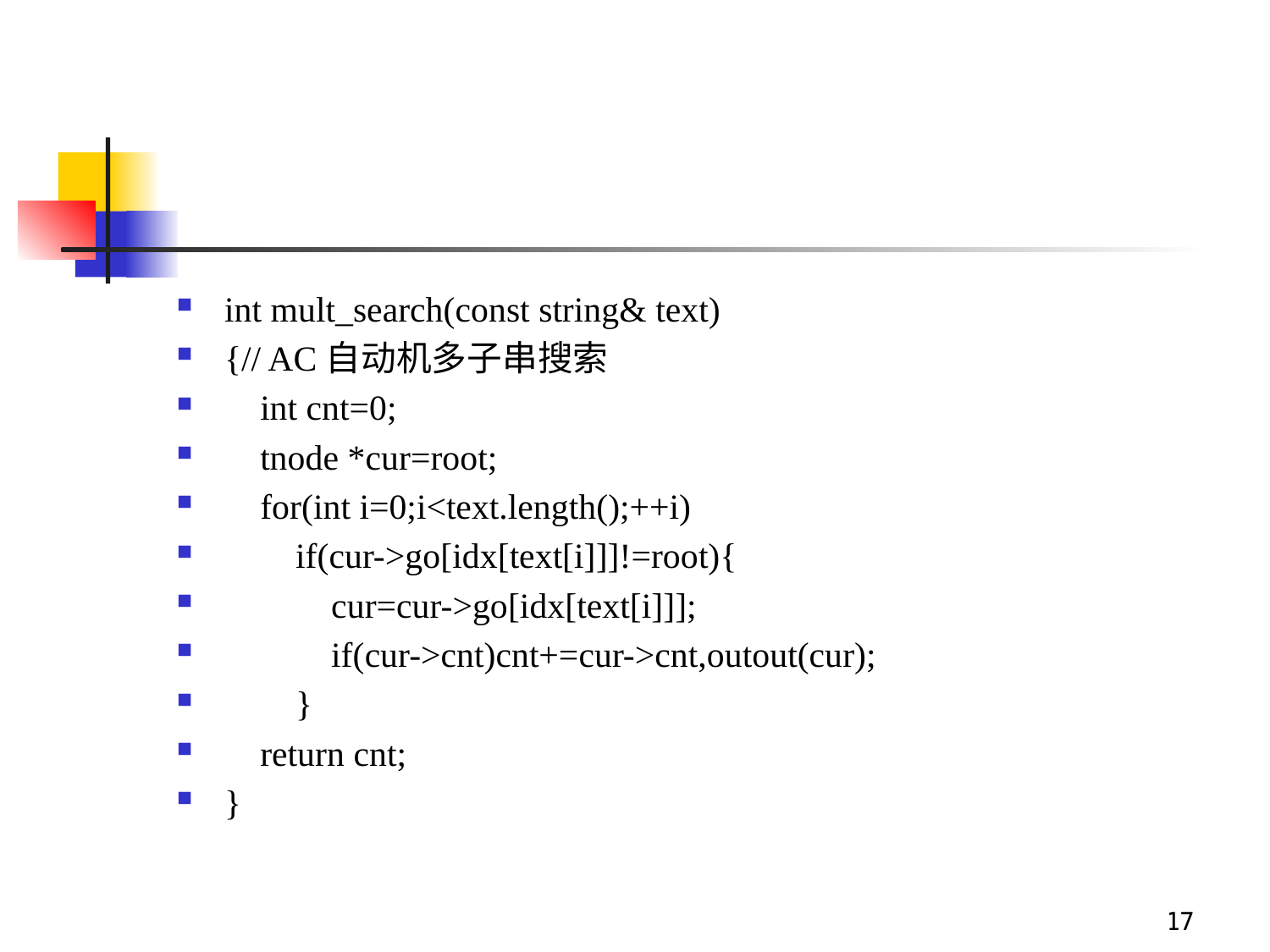

#
int mult_search(const string& text)
{// AC自动机多子串搜索
    int cnt=0;
    tnode *cur=root;
    for(int i=0;i<text.length();++i)
        if(cur->go[idx[text[i]]]!=root){
            cur=cur->go[idx[text[i]]];
            if(cur->cnt)cnt+=cur->cnt,outout(cur);
        }
    return cnt;
}

17